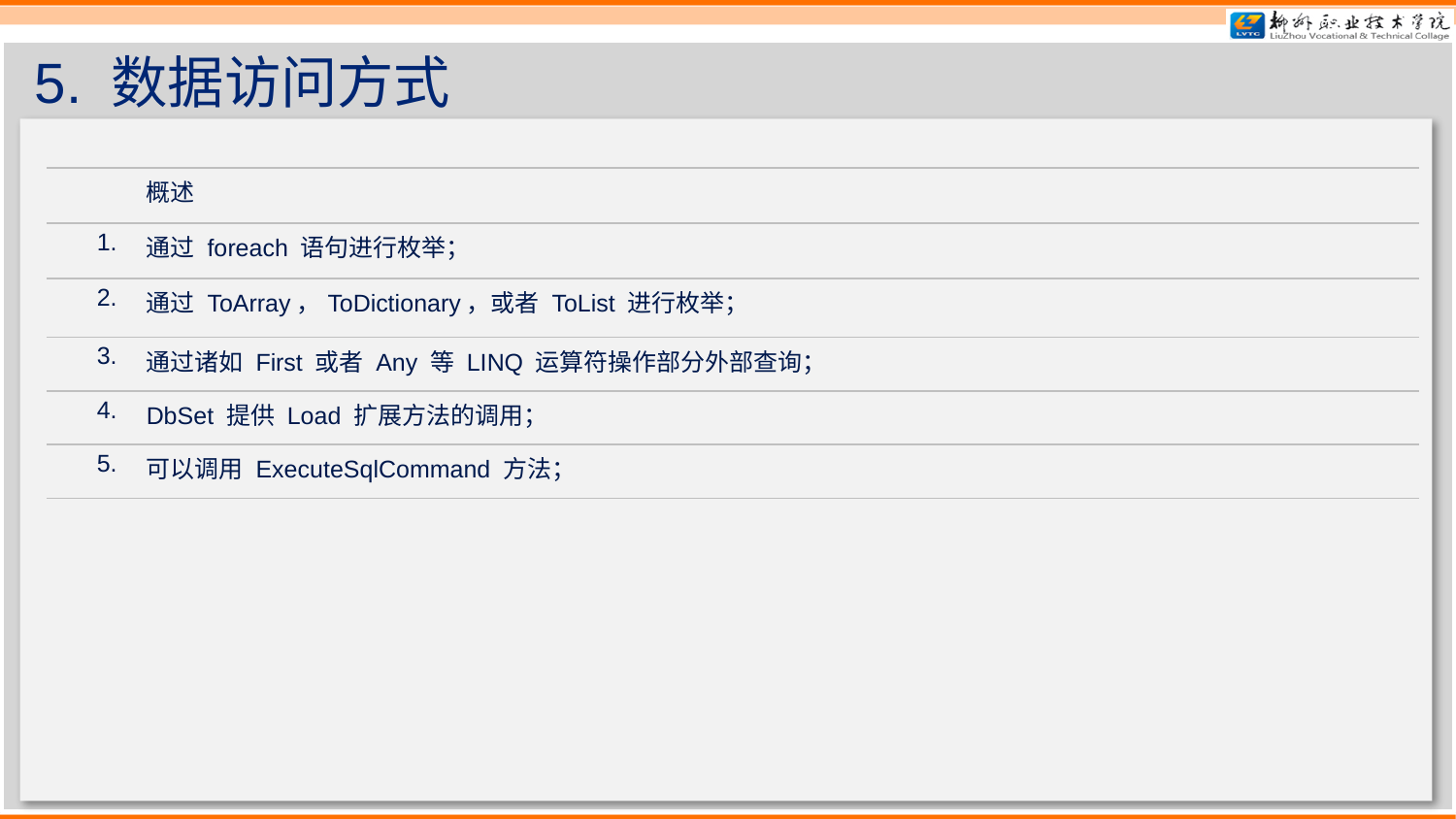

# 5. 数据访问方式
|  | 概述 |
| --- | --- |
| 1. | 通过 foreach 语句进行枚举； |
| 2. | 通过 ToArray，ToDictionary，或者 ToList 进行枚举； |
| 3. | 通过诸如 First 或者 Any 等 LINQ 运算符操作部分外部查询； |
| 4. | DbSet 提供 Load 扩展方法的调用； |
| 5. | 可以调用 ExecuteSqlCommand 方法； |